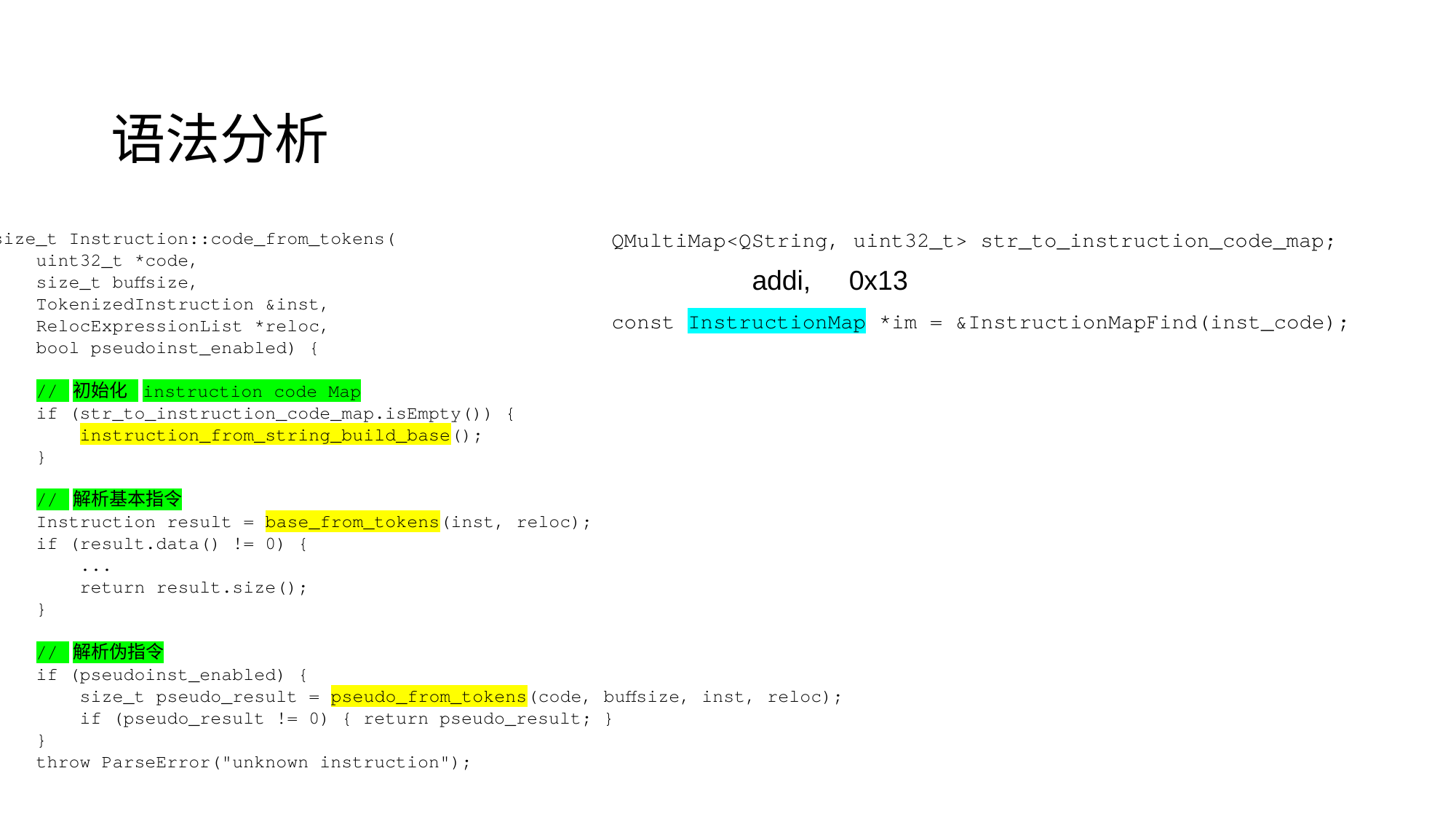

# 语法分析
size_t Instruction::code_from_tokens(
    uint32_t *code,
    size_t buffsize,
    TokenizedInstruction &inst,
    RelocExpressionList *reloc,
    bool pseudoinst_enabled) {

    // 初始化 instruction code Map
    if (str_to_instruction_code_map.isEmpty()) {
        instruction_from_string_build_base();
    }

    // 解析基本指令
    Instruction result = base_from_tokens(inst, reloc);
    if (result.data() != 0) {
        ...
        return result.size();
    }

    // 解析伪指令
    if (pseudoinst_enabled) {
        size_t pseudo_result = pseudo_from_tokens(code, buffsize, inst, reloc);
        if (pseudo_result != 0) { return pseudo_result; }
    }
    throw ParseError("unknown instruction");
}
QMultiMap<QString, uint32_t> str_to_instruction_code_map;
addi,     0x13
const InstructionMap *im = &InstructionMapFind(inst_code);